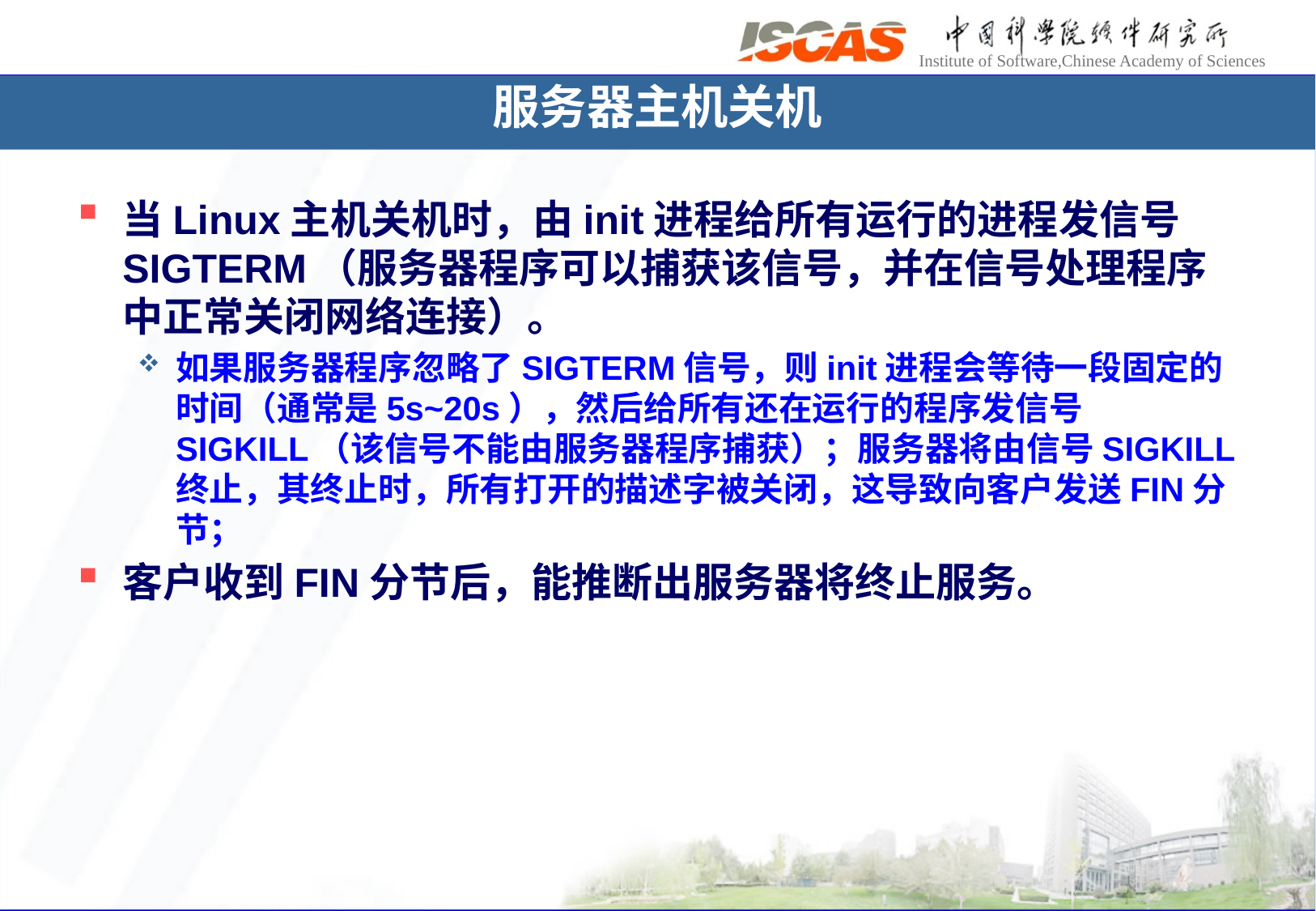

# 服务器主机关机
当Linux主机关机时，由init进程给所有运行的进程发信号SIGTERM（服务器程序可以捕获该信号，并在信号处理程序中正常关闭网络连接）。
如果服务器程序忽略了SIGTERM信号，则init进程会等待一段固定的时间（通常是5s~20s），然后给所有还在运行的程序发信号SIGKILL（该信号不能由服务器程序捕获）；服务器将由信号SIGKILL终止，其终止时，所有打开的描述字被关闭，这导致向客户发送FIN分节；
客户收到FIN分节后，能推断出服务器将终止服务。